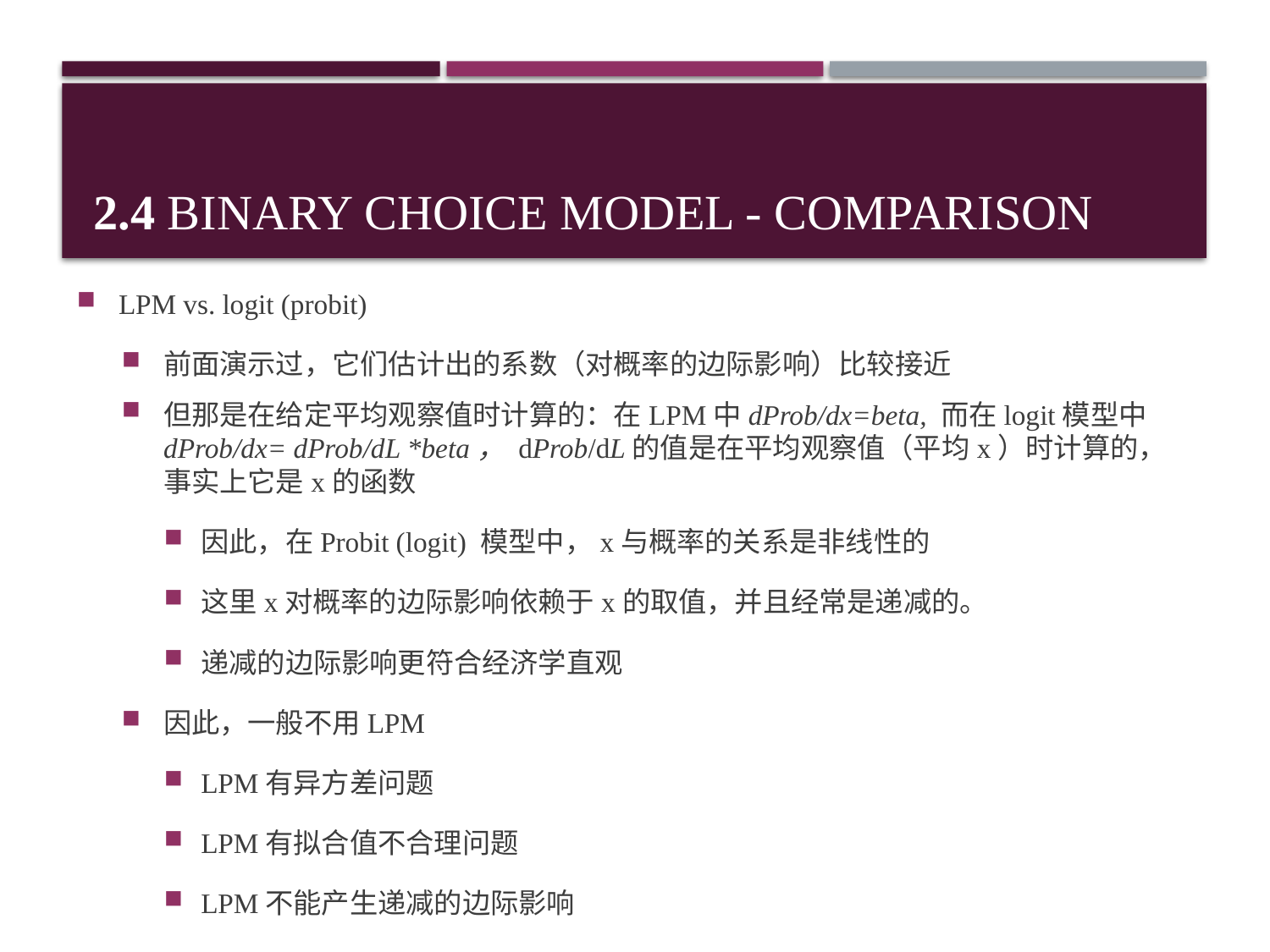

# 2.4 Binary Choice Model - comparison
LPM vs. logit (probit)
前面演示过，它们估计出的系数（对概率的边际影响）比较接近
但那是在给定平均观察值时计算的：在LPM中dProb/dx=beta, 而在logit模型中dProb/dx= dProb/dL *beta， dProb/dL的值是在平均观察值（平均x）时计算的，事实上它是x的函数
因此，在Probit (logit) 模型中，x与概率的关系是非线性的
这里x对概率的边际影响依赖于x的取值，并且经常是递减的。
递减的边际影响更符合经济学直观
因此，一般不用LPM
LPM有异方差问题
LPM有拟合值不合理问题
LPM不能产生递减的边际影响